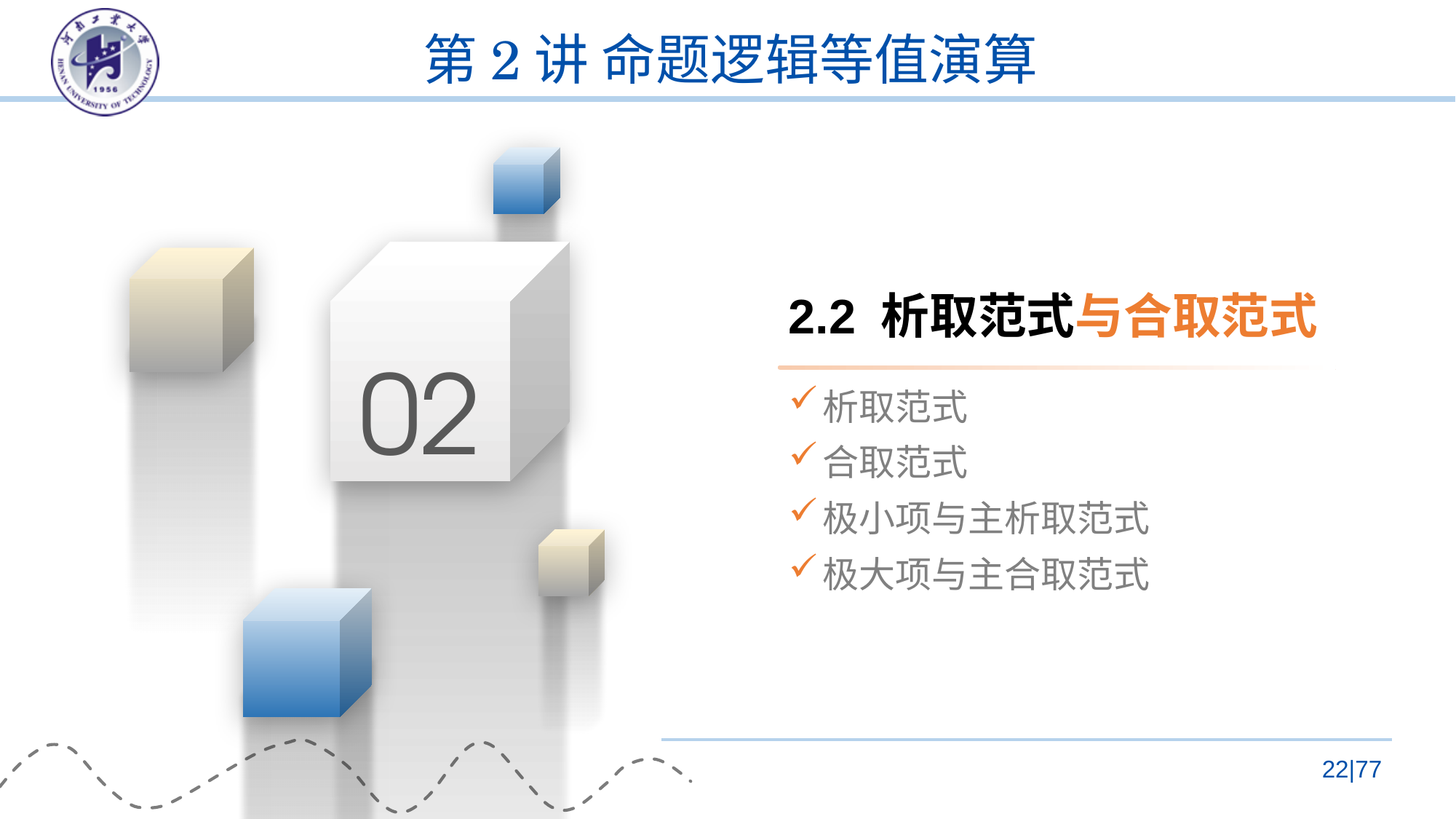

# 第2讲 命题逻辑等值演算

02

2.2 析取范式与合取范式

析取范式
合取范式
极小项与主析取范式

极大项与主合取范式

22|77